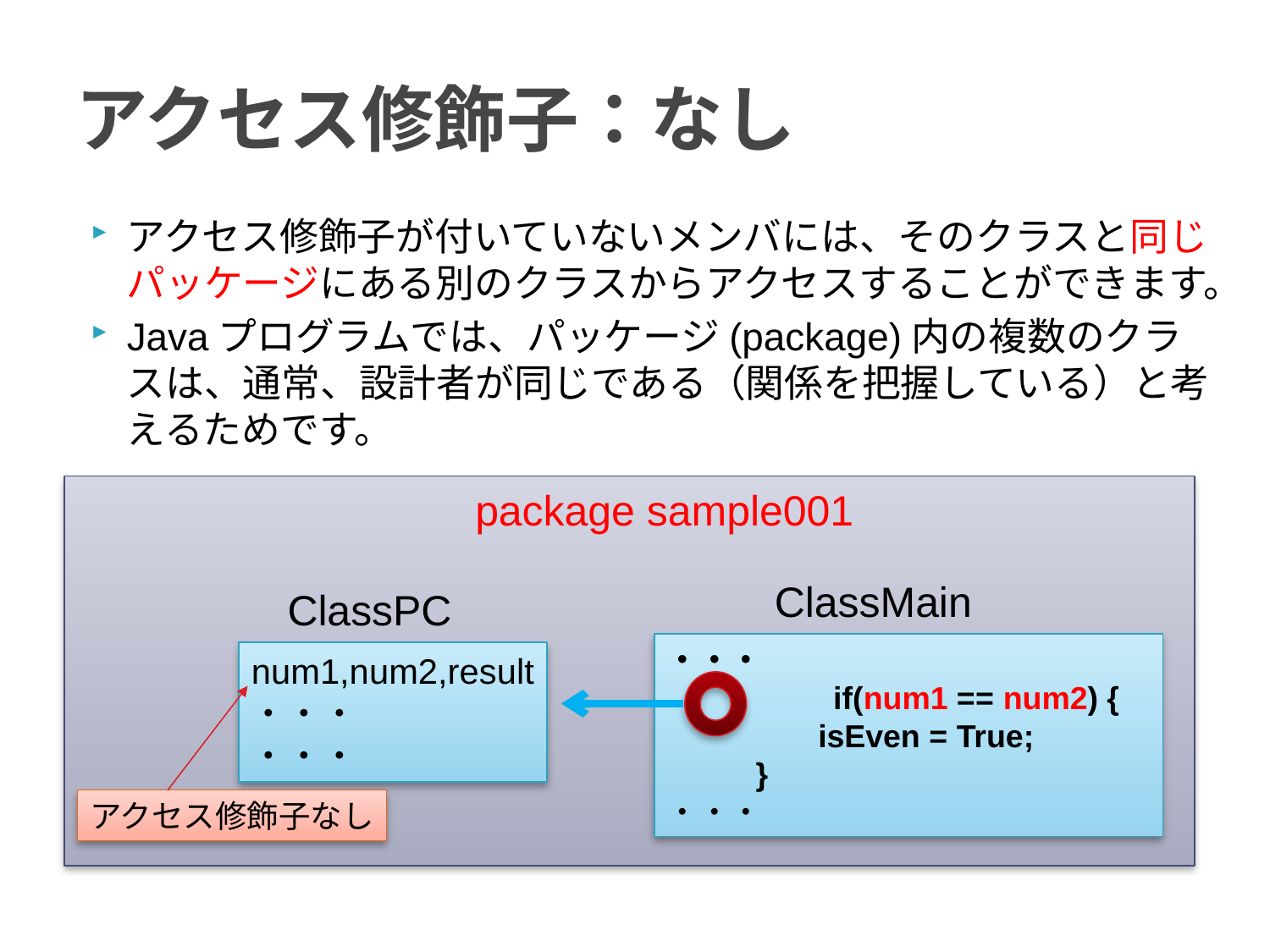

# アクセス修飾子：なし
アクセス修飾子が付いていないメンバには、そのクラスと同じパッケージにある別のクラスからアクセスすることができます。
Javaプログラムでは、パッケージ(package)内の複数のクラスは、通常、設計者が同じである（関係を把握している）と考えるためです。

package sample001
ClassMain
ClassPC
・・・
　　　　　if(num1 == num2) {
                 isEven = True;
          }
・・・
num1,num2,result
・・・
・・・

アクセス修飾子なし